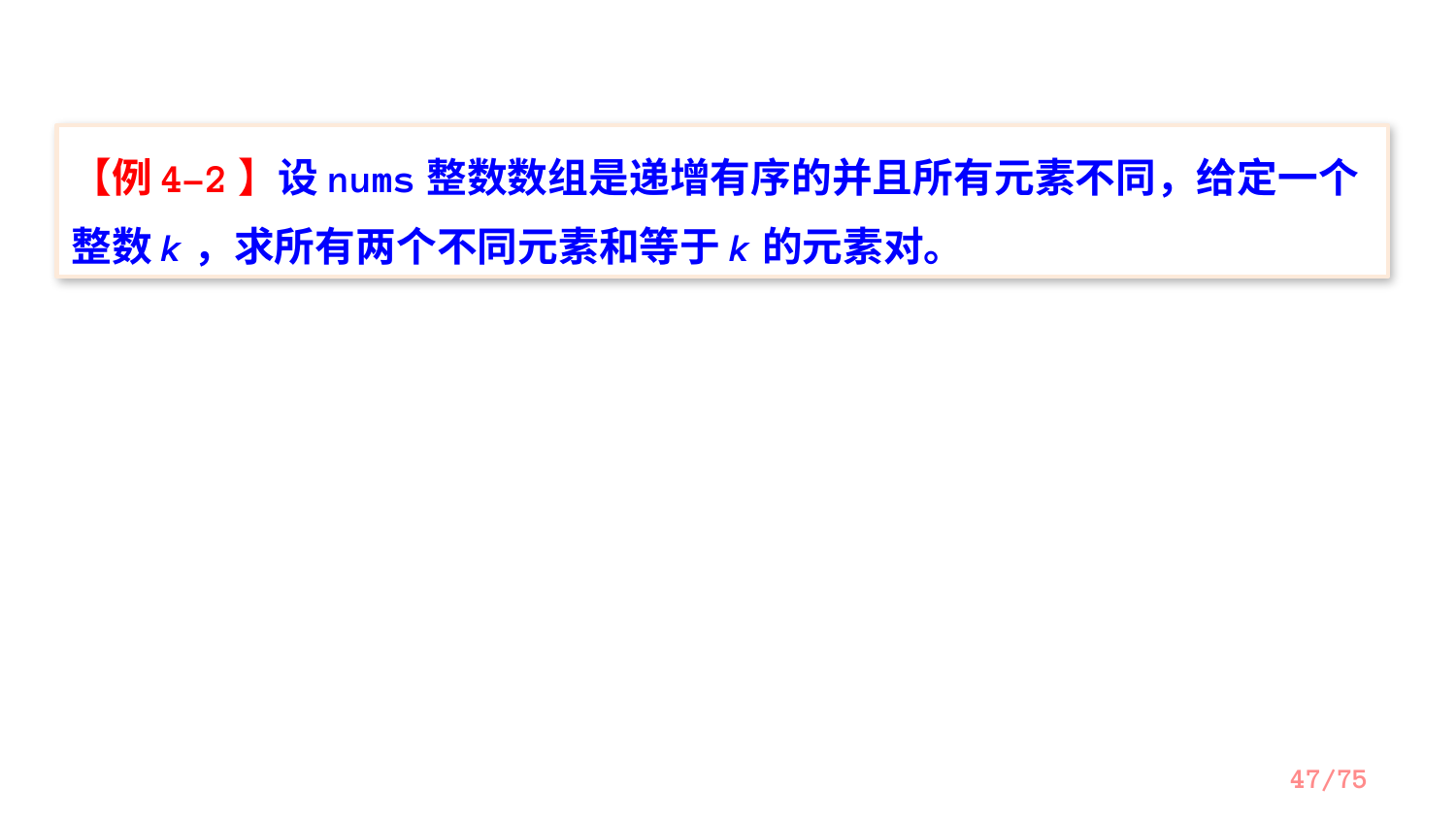

【例4-2】设nums整数数组是递增有序的并且所有元素不同，给定一个整数k，求所有两个不同元素和等于k的元素对。
47/75